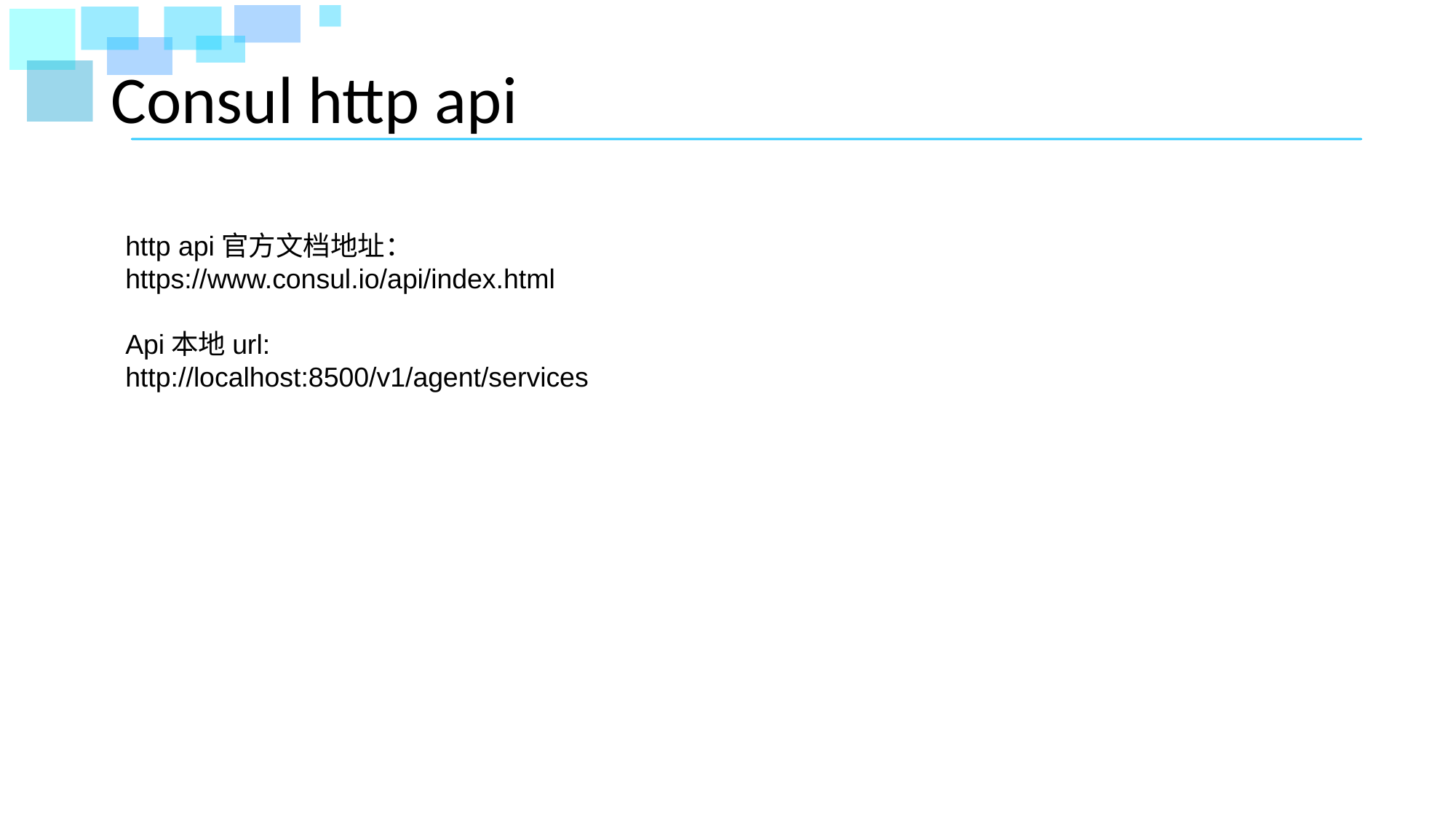

# Consul http api

http api官方文档地址：
https://www.consul.io/api/index.html

Api本地url:
http://localhost:8500/v1/agent/services